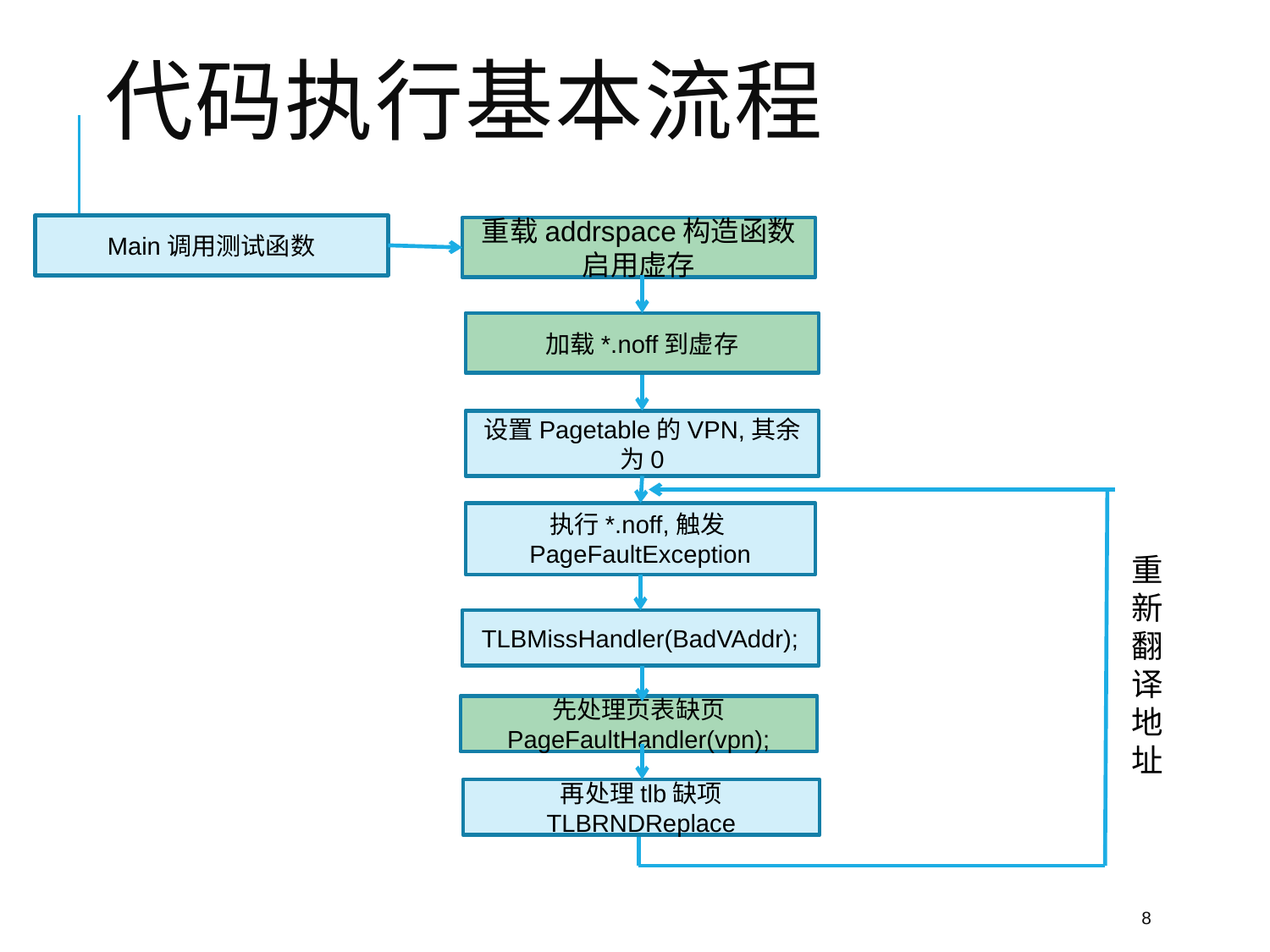

# 代码执行基本流程
Main调用测试函数
重载addrspace构造函数
启用虚存
加载*.noff到虚存
设置Pagetable的VPN,其余为0
执行*.noff,触发PageFaultException
重新翻译地址
TLBMissHandler(BadVAddr);
先处理页表缺页 PageFaultHandler(vpn);
再处理tlb缺项 TLBRNDReplace
8